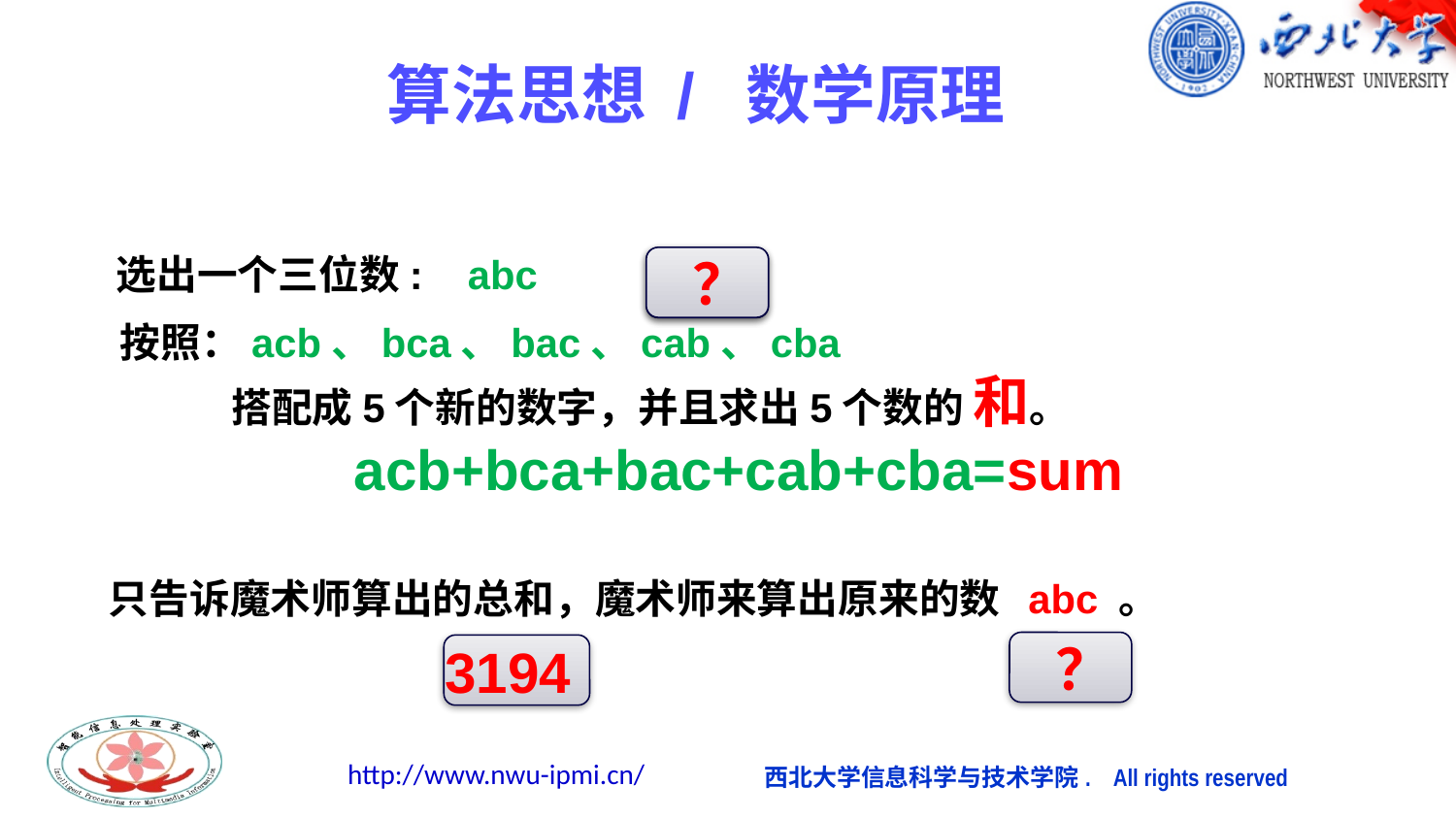

# 算法思想 /  数学原理
选出一个三位数:    abc
358

 ？
按照：acb、bca、bac、cab、cba
           搭配成5个新的数字，并且求出5个数的 和。
 acb+bca+bac+cab+cba=sum

只告诉魔术师算出的总和，魔术师来算出原来的数  abc 。
3194

 ？